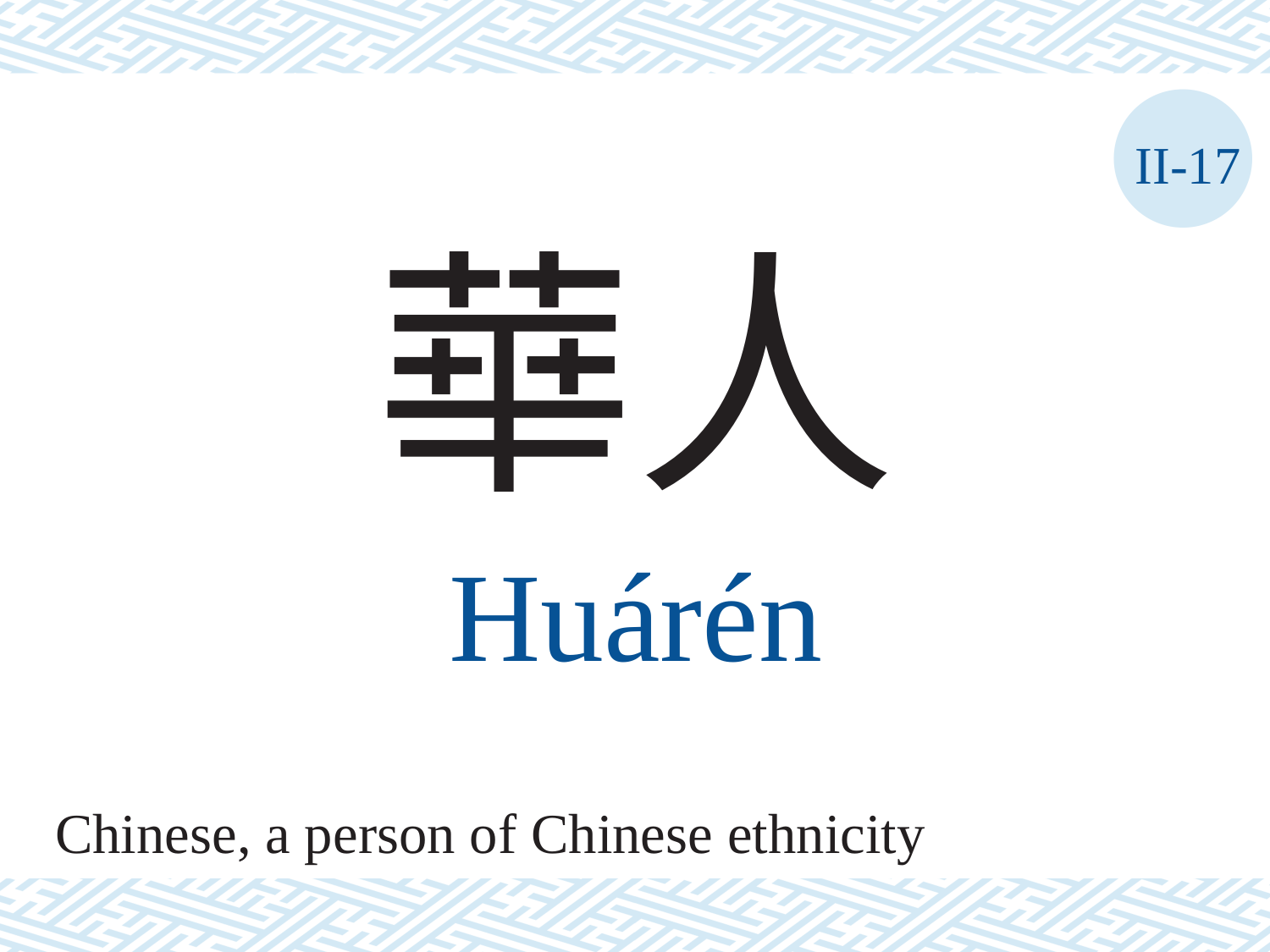

II-17
華人
Huárén
Chinese, a person of Chinese ethnicity